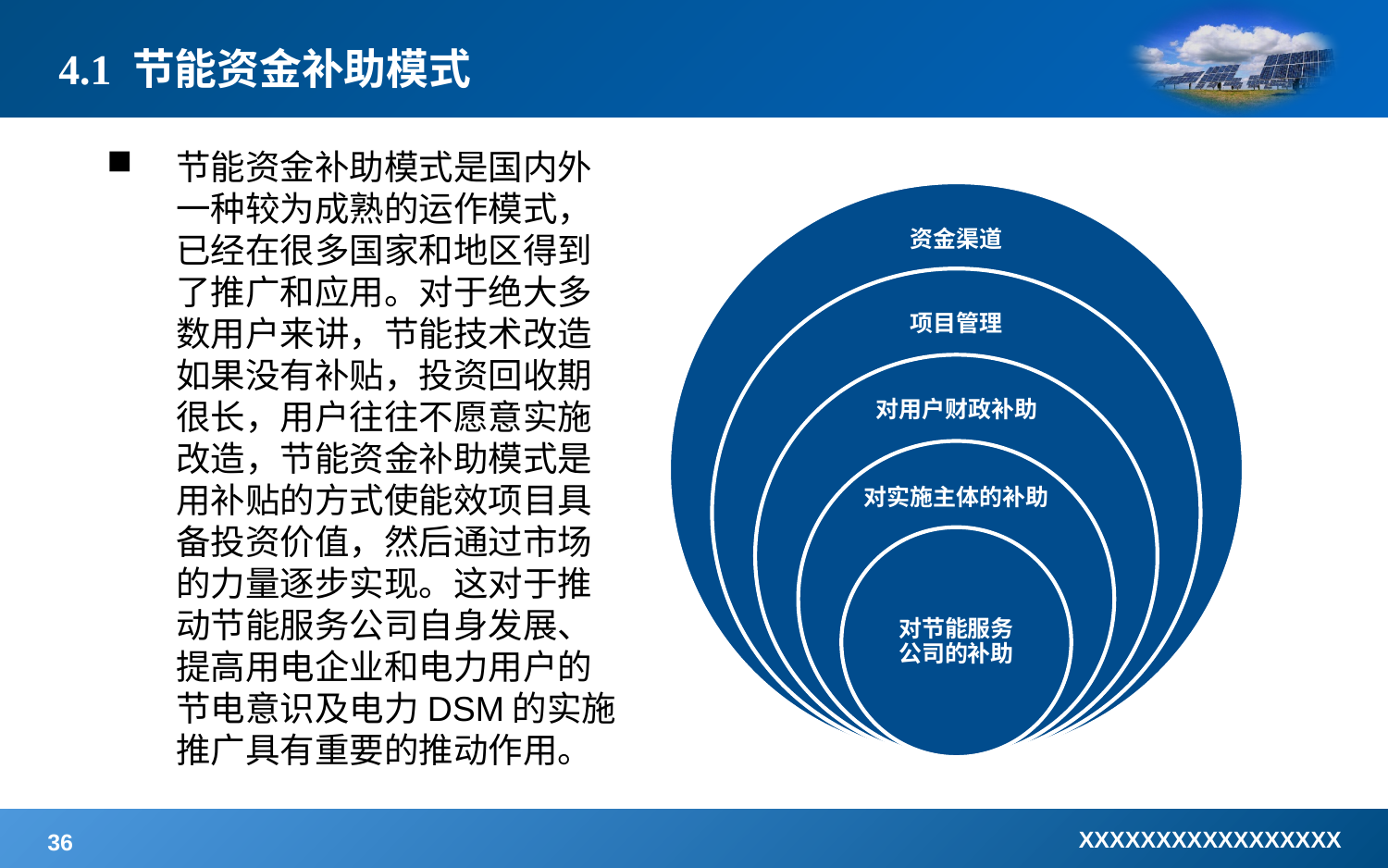

# 4.1 节能资金补助模式
节能资金补助模式是国内外一种较为成熟的运作模式，已经在很多国家和地区得到了推广和应用。对于绝大多数用户来讲，节能技术改造如果没有补贴，投资回收期很长，用户往往不愿意实施改造，节能资金补助模式是用补贴的方式使能效项目具备投资价值，然后通过市场的力量逐步实现。这对于推动节能服务公司自身发展、提高用电企业和电力用户的节电意识及电力DSM的实施推广具有重要的推动作用。
资金渠道
项目管理
对用户财政补助
对实施主体的补助
对节能服务公司的补助